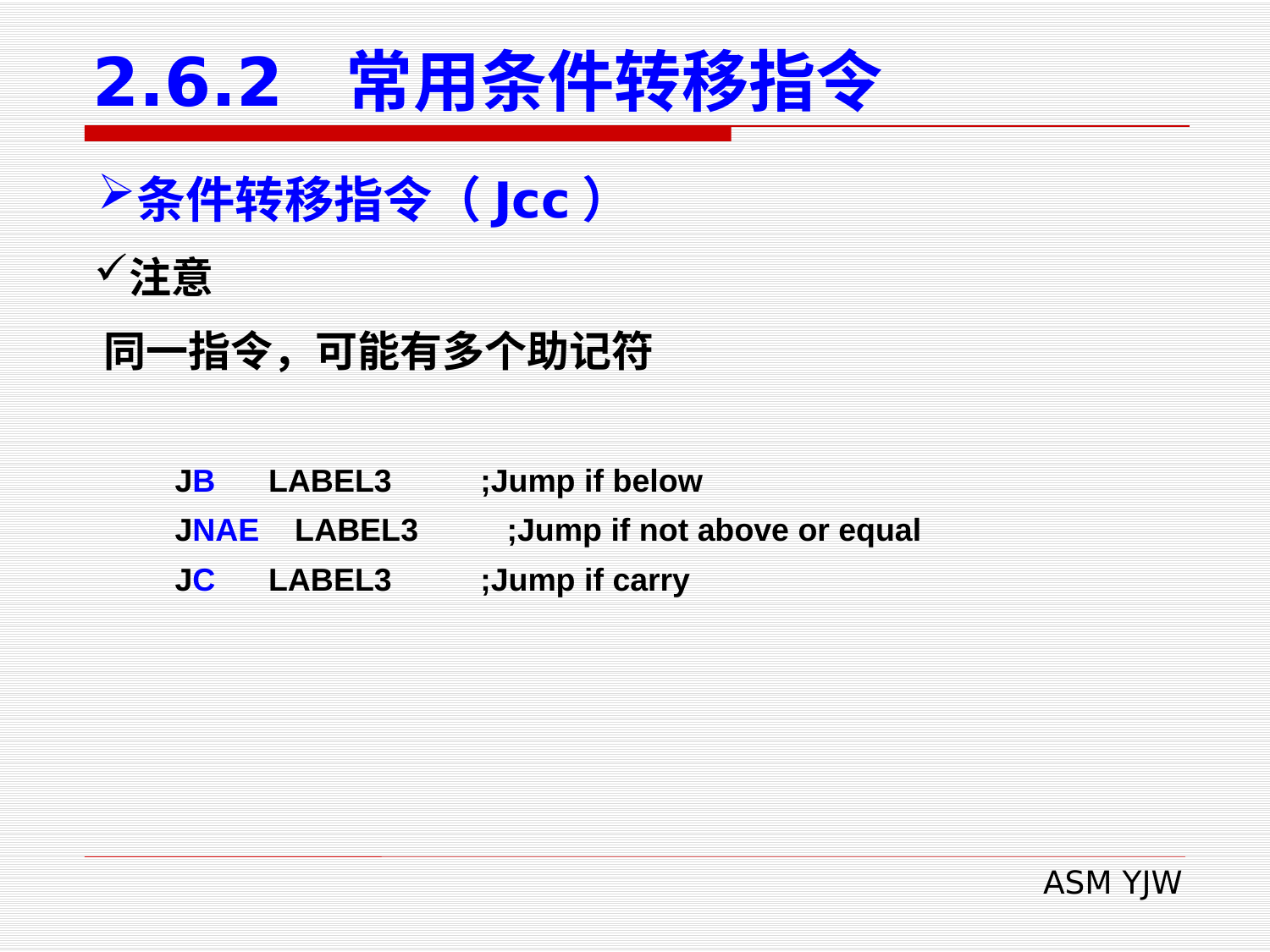

# 2.6.2  常用条件转移指令
条件转移指令（Jcc）
注意
同一指令，可能有多个助记符

        JB      LABEL3          ;Jump if below
        JNAE    LABEL3          ;Jump if not above or equal
        JC      LABEL3          ;Jump if carry